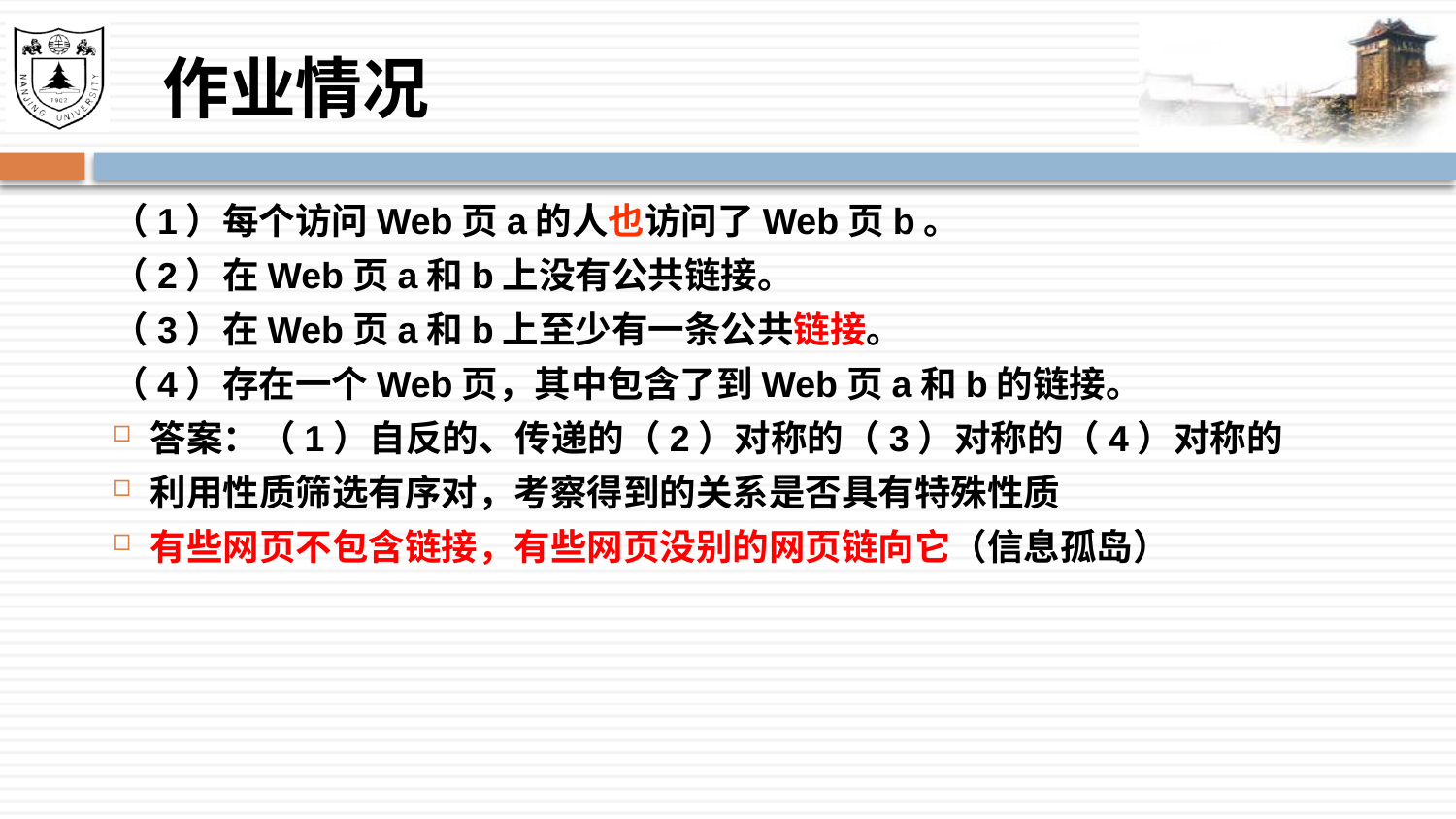

# 作业情况
（1）每个访问Web页a的人也访问了Web页b。
（2）在Web页a和b上没有公共链接。
（3）在Web页a和b上至少有一条公共链接。
（4）存在一个Web页，其中包含了到Web页a和b的链接。
答案：（1）自反的、传递的（2）对称的（3）对称的（4）对称的
利用性质筛选有序对，考察得到的关系是否具有特殊性质
有些网页不包含链接，有些网页没别的网页链向它（信息孤岛）